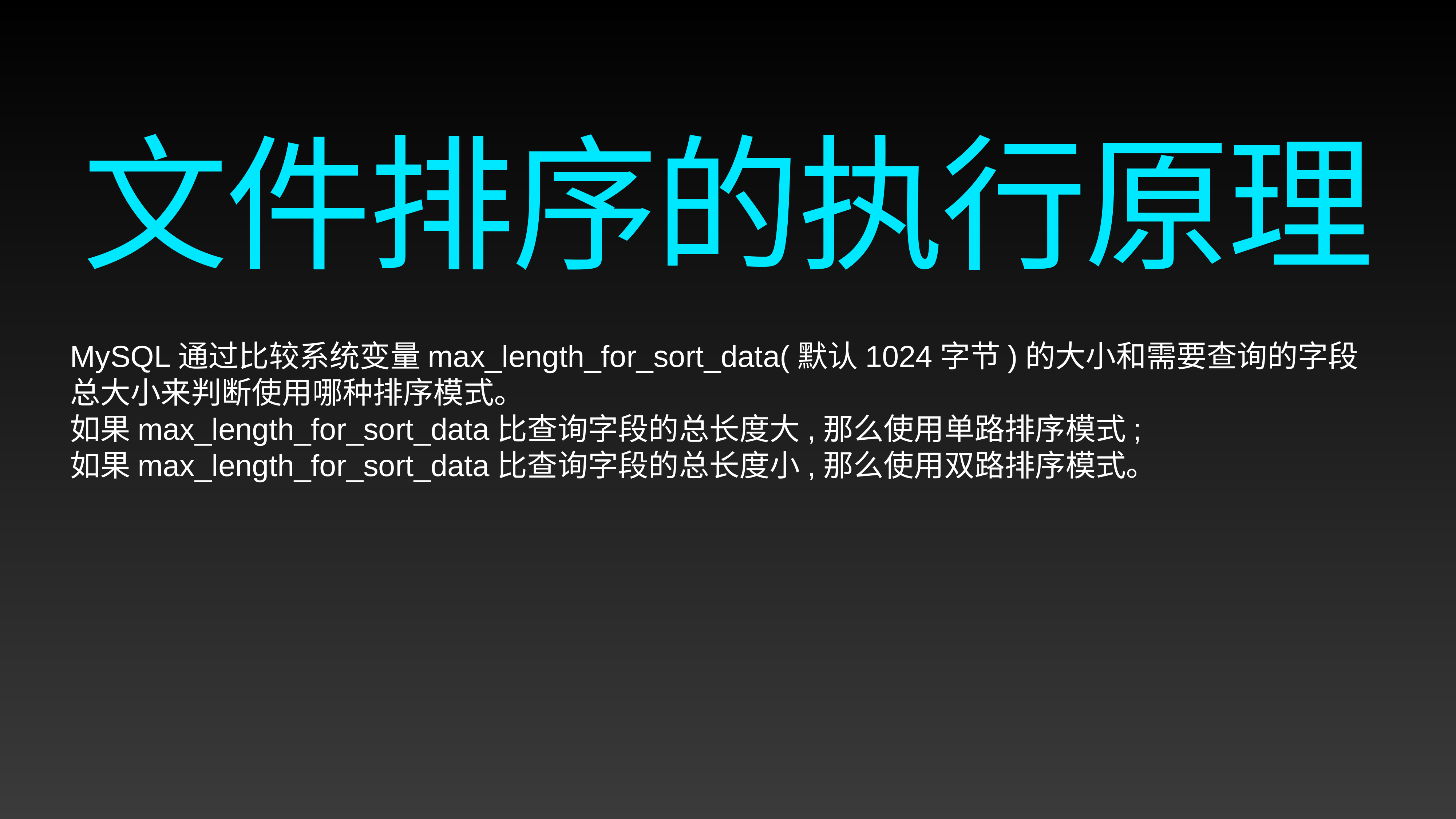

文件排序的执行原理
MySQL通过比较系统变量max_length_for_sort_data(默认1024字节)的大小和需要查询的字段总大小来判断使用哪种排序模式。
如果max_length_for_sort_data比查询字段的总长度大,那么使用单路排序模式;
如果max_length_for_sort_data比查询字段的总长度小,那么使用双路排序模式。